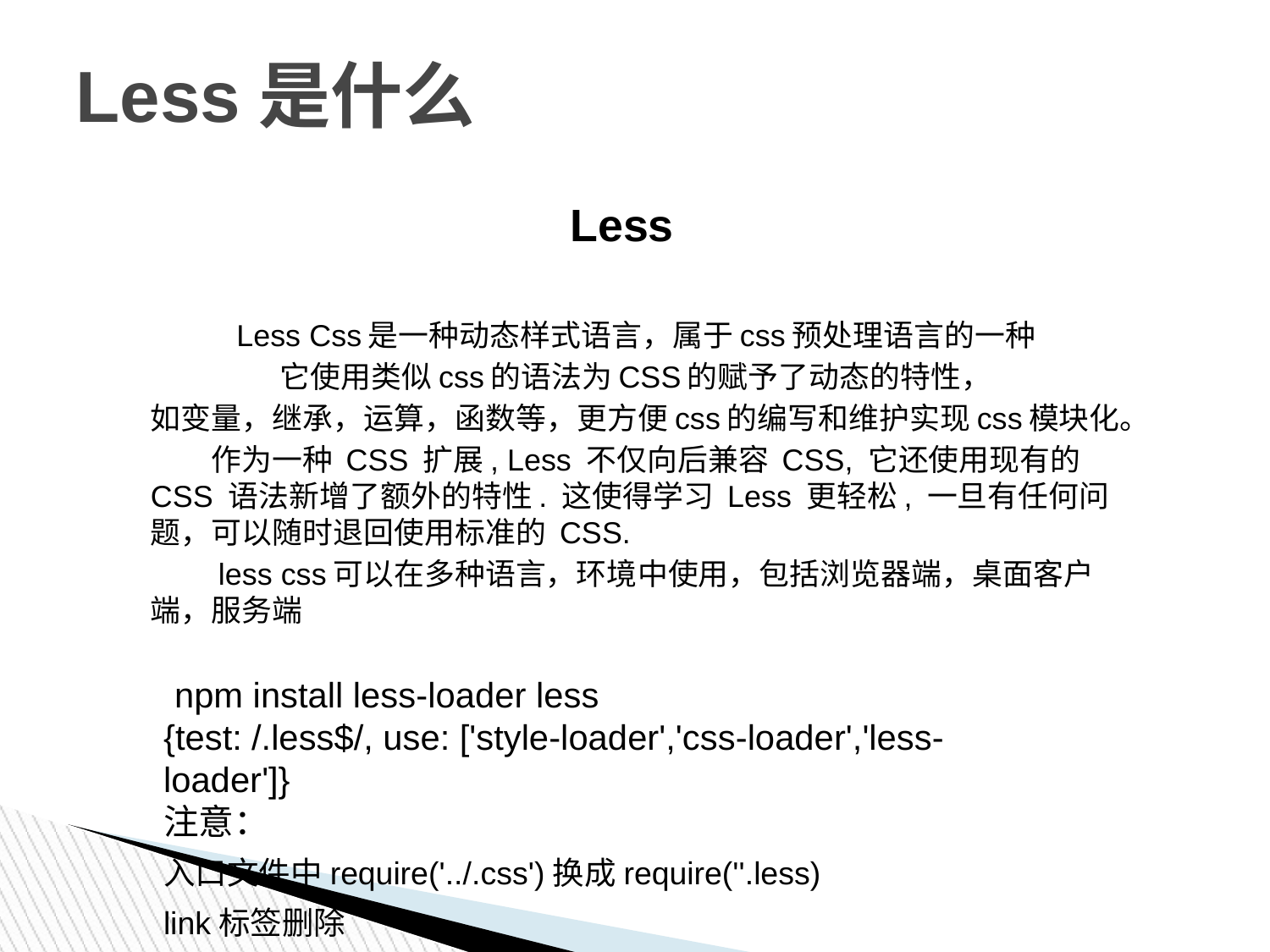

# Less是什么
 Less

Less Css是一种动态样式语言，属于css预处理语言的一种
它使用类似css的语法为CSS的赋予了动态的特性，
如变量，继承，运算，函数等，更方便css的编写和维护实现css模块化。
		        作为一种 CSS 扩展, Less 不仅向后兼容 CSS, 它还使用现有的 CSS 语法新增了额外的特性. 这使得学习 Less 更轻松, 一旦有任何问题，可以随时退回使用标准的 CSS.
		        less css可以在多种语言，环境中使用，包括浏览器端，桌面客户端，服务端
[ npm install less-loader less
{test: /.less$/, use: ['style-loader','css-loader','less-loader']}
注意：
入口文件中require('../.css')换成require(''.less)
link标签删除
css抽取插件不使用